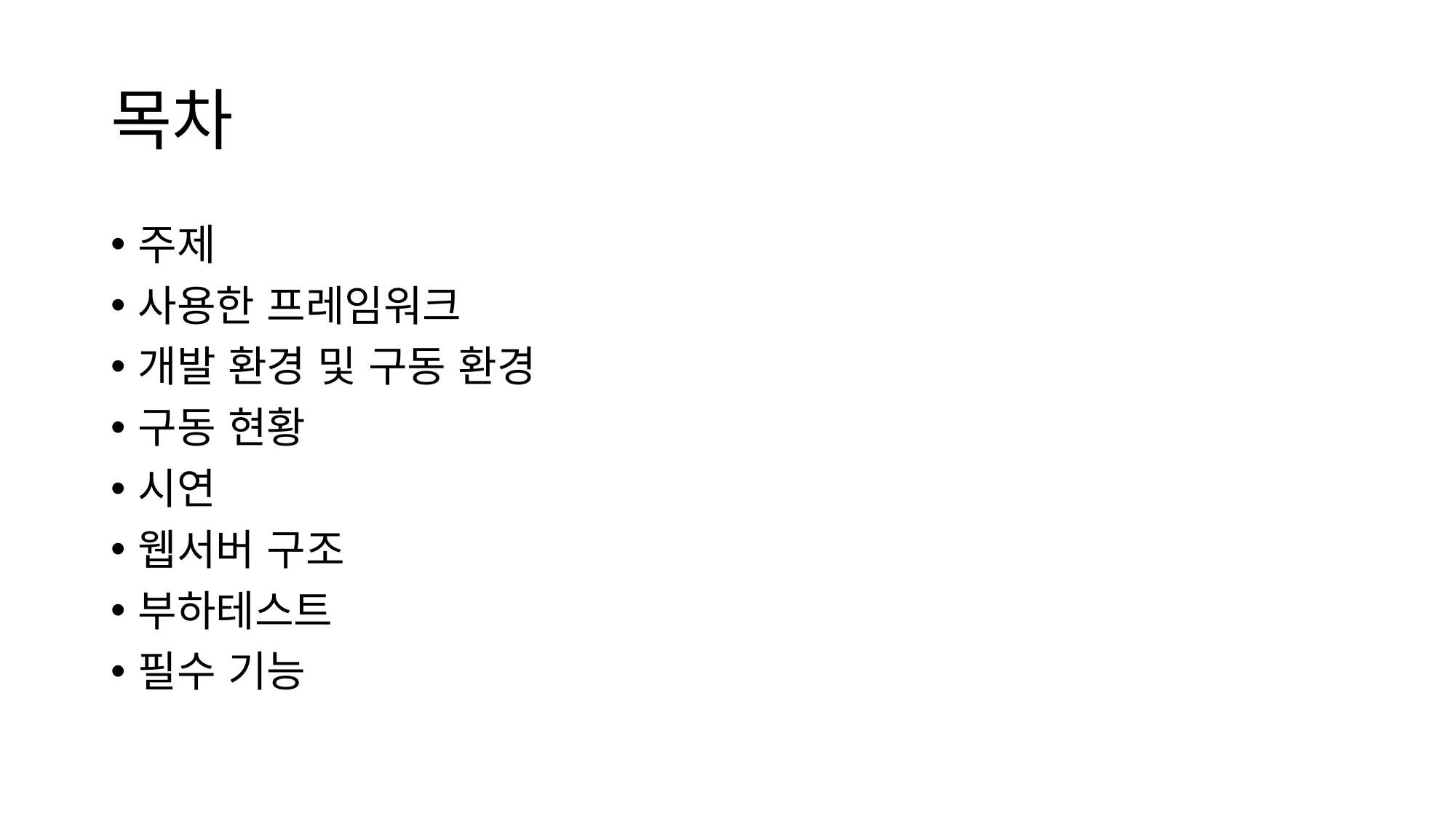

# 목차
주제
사용한 프레임워크
개발 환경 및 구동 환경
구동 현황
시연
웹서버 구조
부하테스트
필수 기능